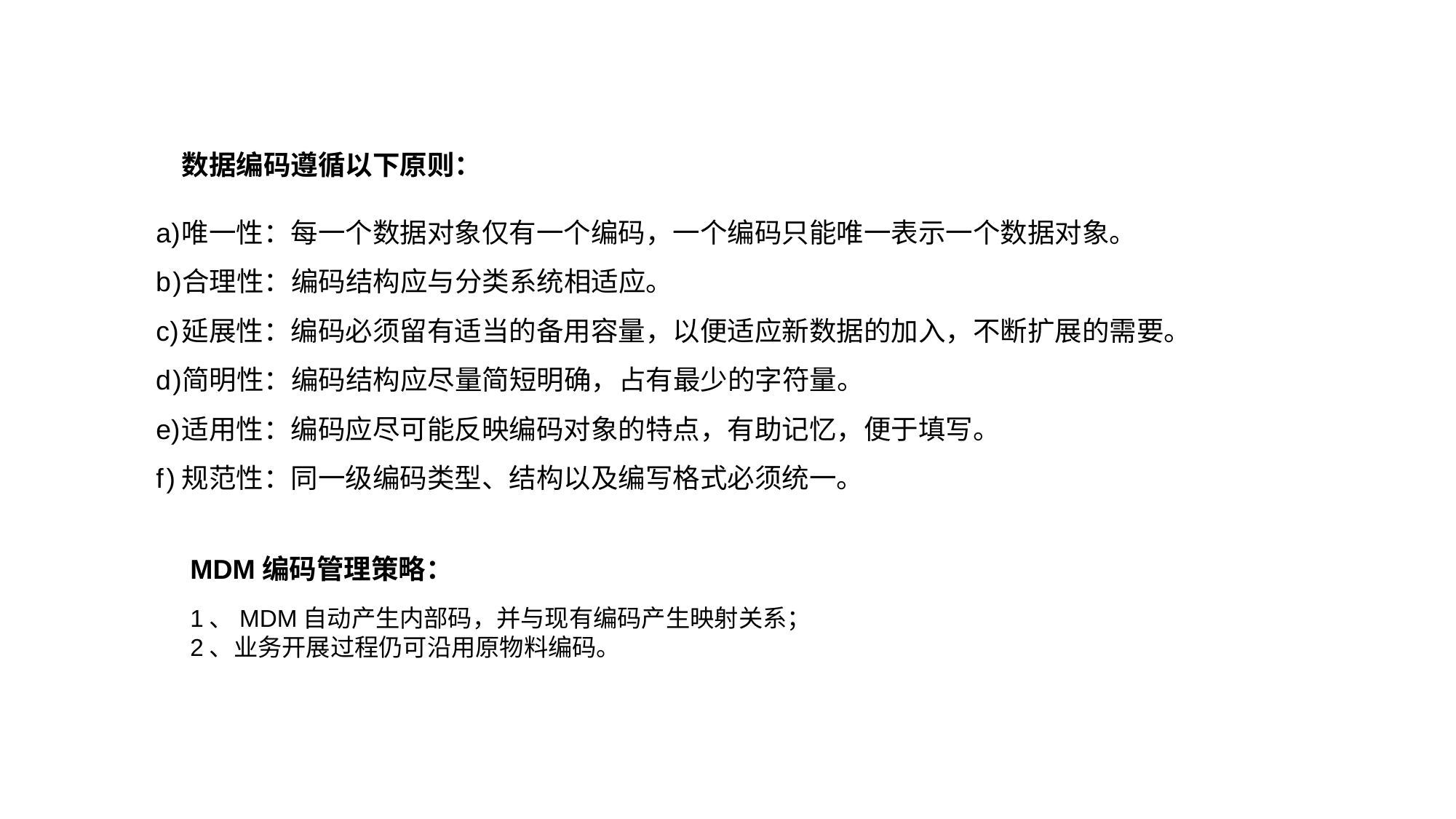

主数据编码设计原则
数据编码遵循以下原则：
唯一性：每一个数据对象仅有一个编码，一个编码只能唯一表示一个数据对象。
合理性：编码结构应与分类系统相适应。
延展性：编码必须留有适当的备用容量，以便适应新数据的加入，不断扩展的需要。
简明性：编码结构应尽量简短明确，占有最少的字符量。
适用性：编码应尽可能反映编码对象的特点，有助记忆，便于填写。
规范性：同一级编码类型、结构以及编写格式必须统一。
MDM编码管理策略：
1、MDM自动产生内部码，并与现有编码产生映射关系；
2、业务开展过程仍可沿用原物料编码。